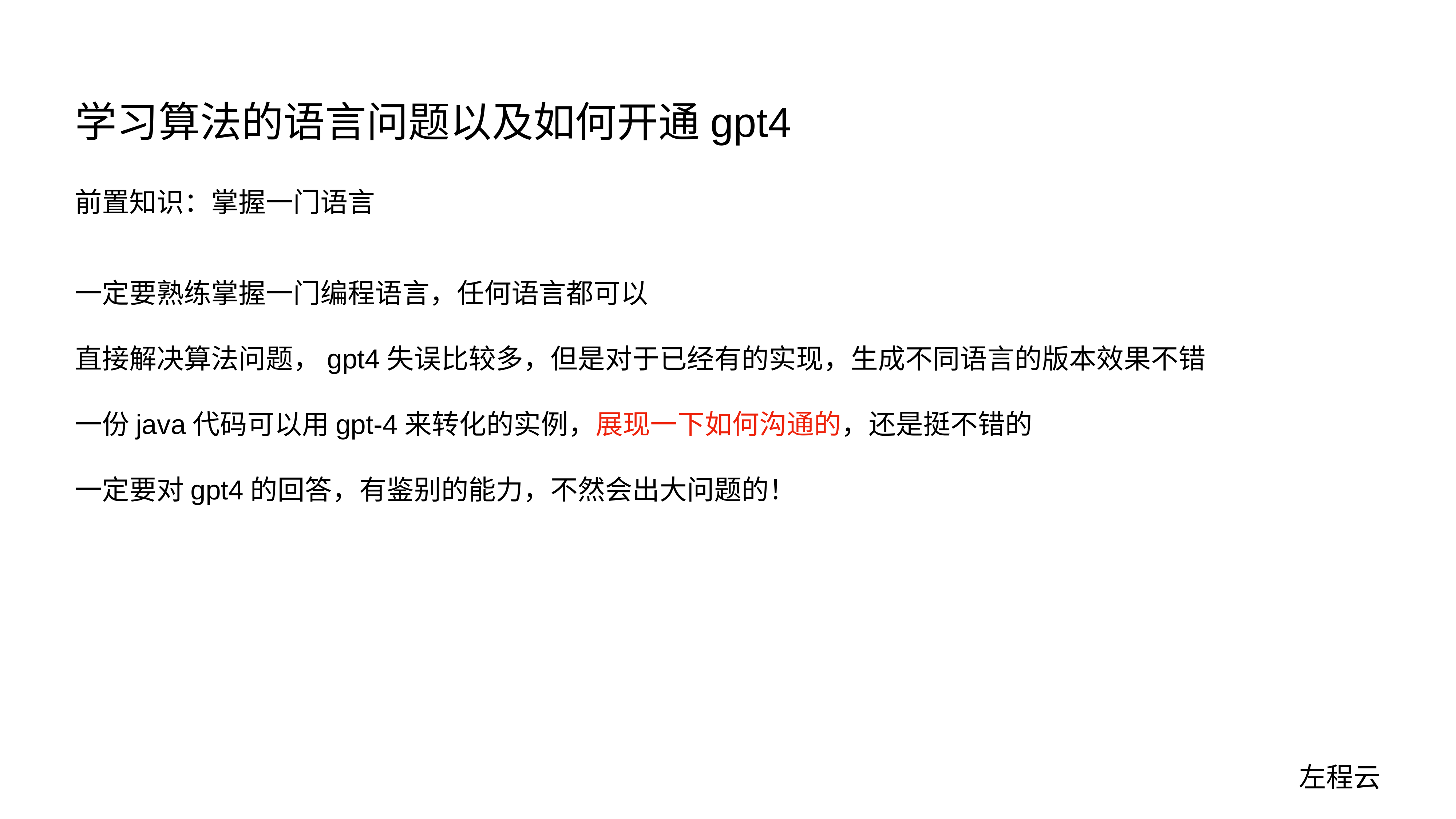

# 学习算法的语言问题以及如何开通gpt4
前置知识：掌握一门语言
一定要熟练掌握一门编程语言，任何语言都可以

直接解决算法问题，gpt4失误比较多，但是对于已经有的实现，生成不同语言的版本效果不错

一份java代码可以用gpt-4来转化的实例，展现一下如何沟通的，还是挺不错的

一定要对gpt4的回答，有鉴别的能力，不然会出大问题的！
左程云